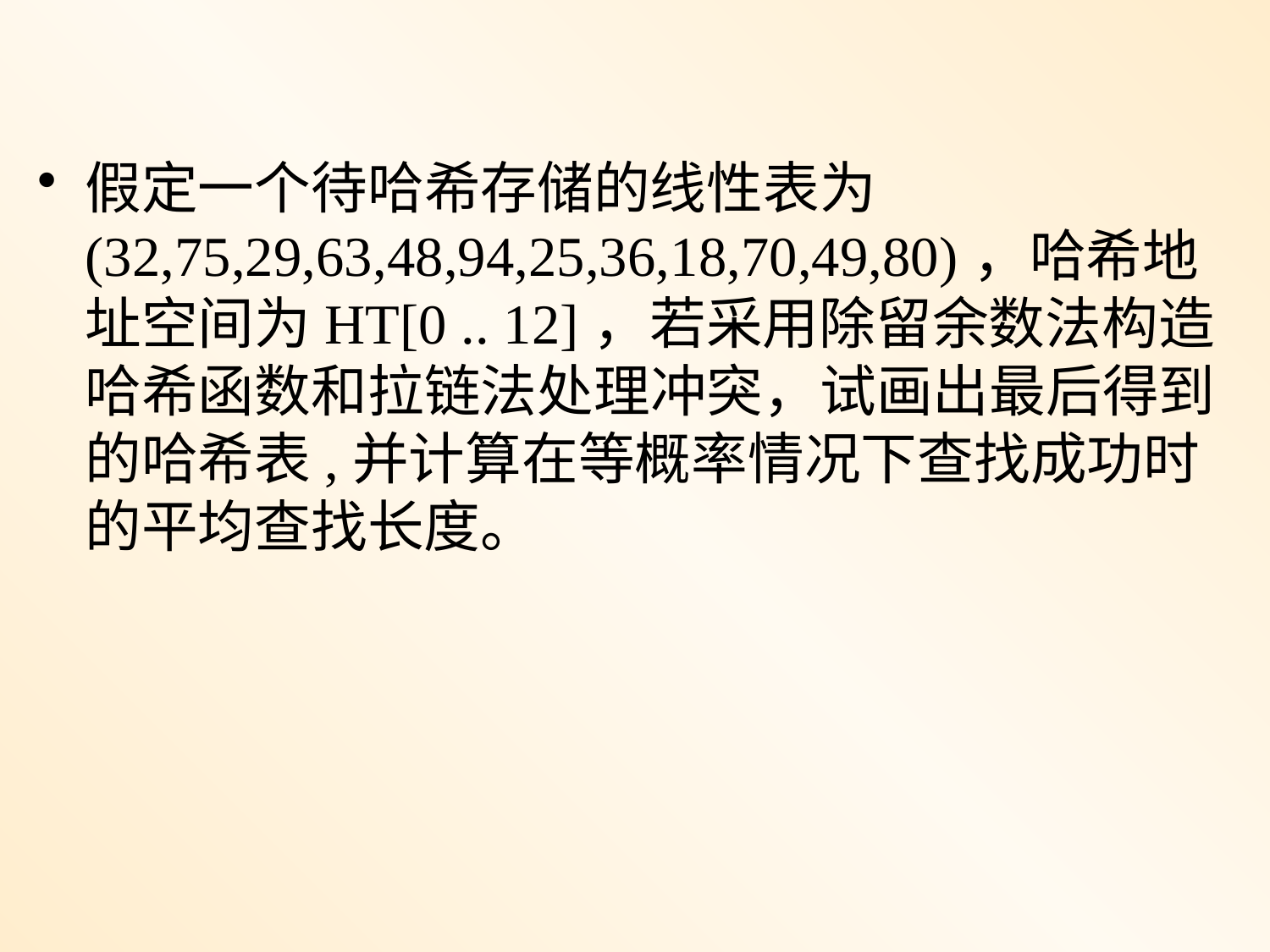

假定一个待哈希存储的线性表为(32,75,29,63,48,94,25,36,18,70,49,80)，哈希地址空间为HT[0 .. 12]，若采用除留余数法构造哈希函数和拉链法处理冲突，试画出最后得到的哈希表,并计算在等概率情况下查找成功时的平均查找长度。